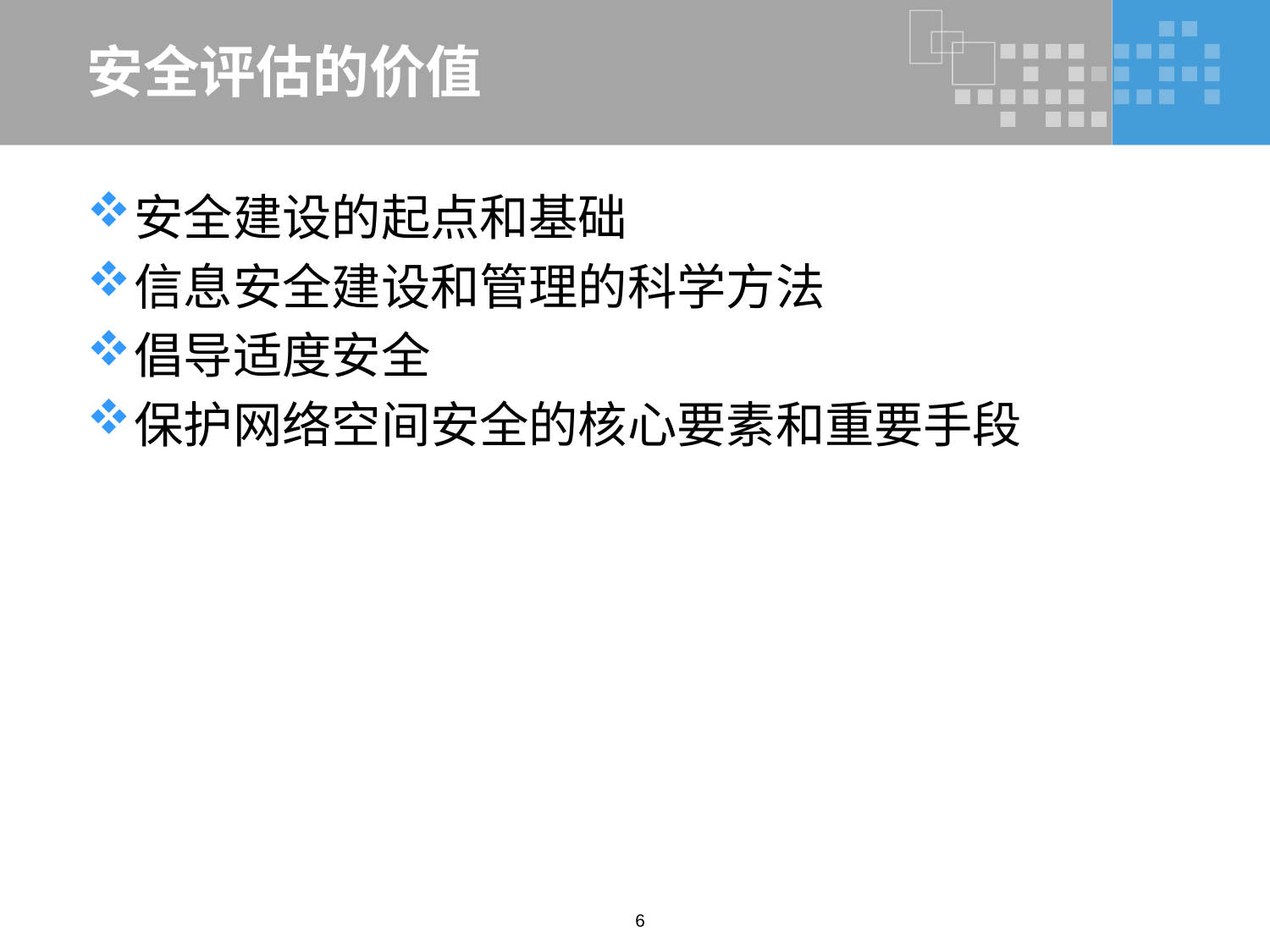

# 安全评估的价值
安全建设的起点和基础
信息安全建设和管理的科学方法
倡导适度安全
保护网络空间安全的核心要素和重要手段

6